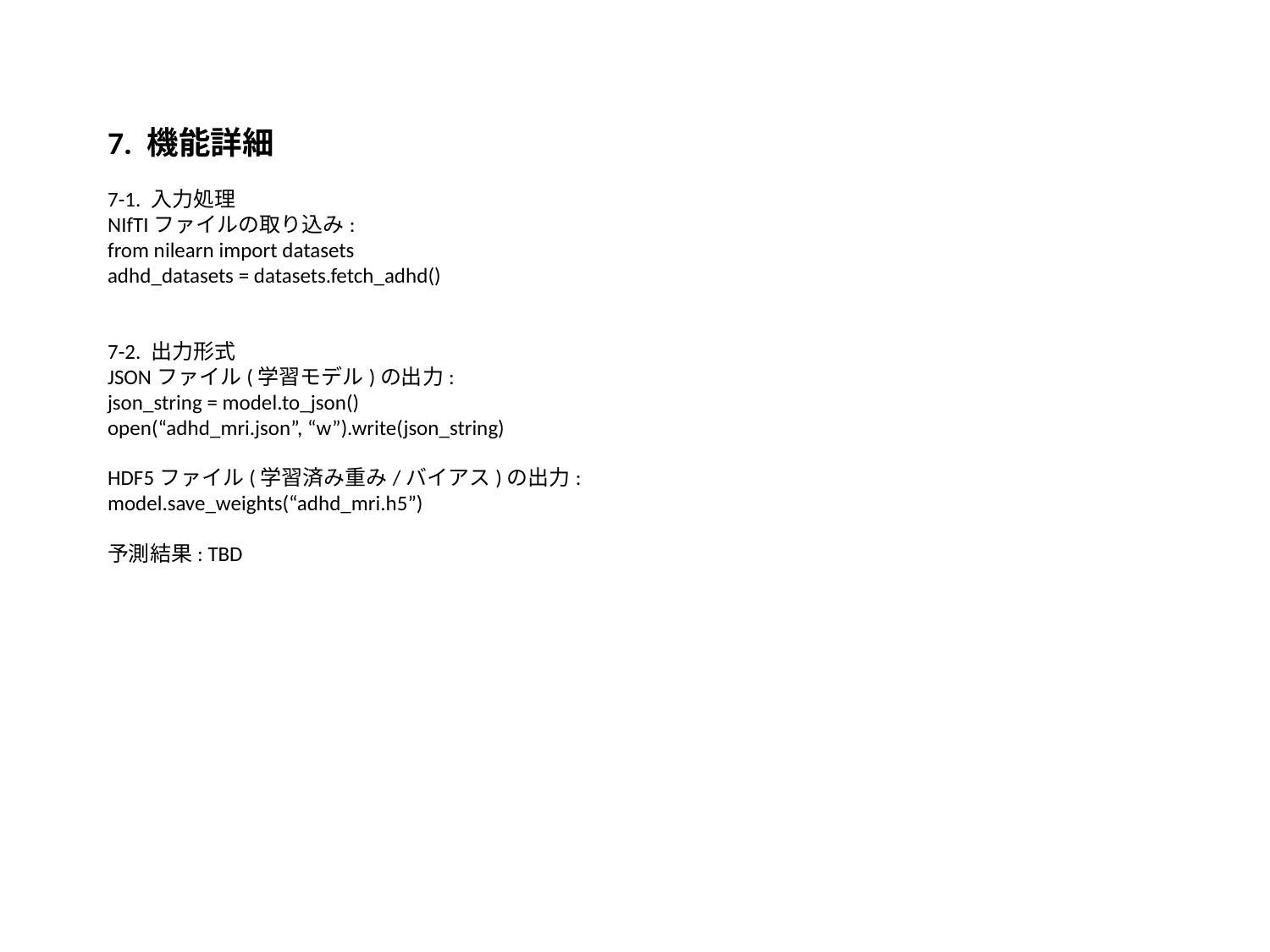

# 7. 機能詳細 7-1. 入力処理 NIfTIファイルの取り込み: from nilearn import datasets adhd_datasets = datasets.fetch_adhd() 7-2. 出力形式 JSONファイル(学習モデル)の出力: json_string = model.to_json() open(“adhd_mri.json”, “w”).write(json_string) HDF5ファイル(学習済み重み/バイアス)の出力: model.save_weights(“adhd_mri.h5”) 予測結果: TBD